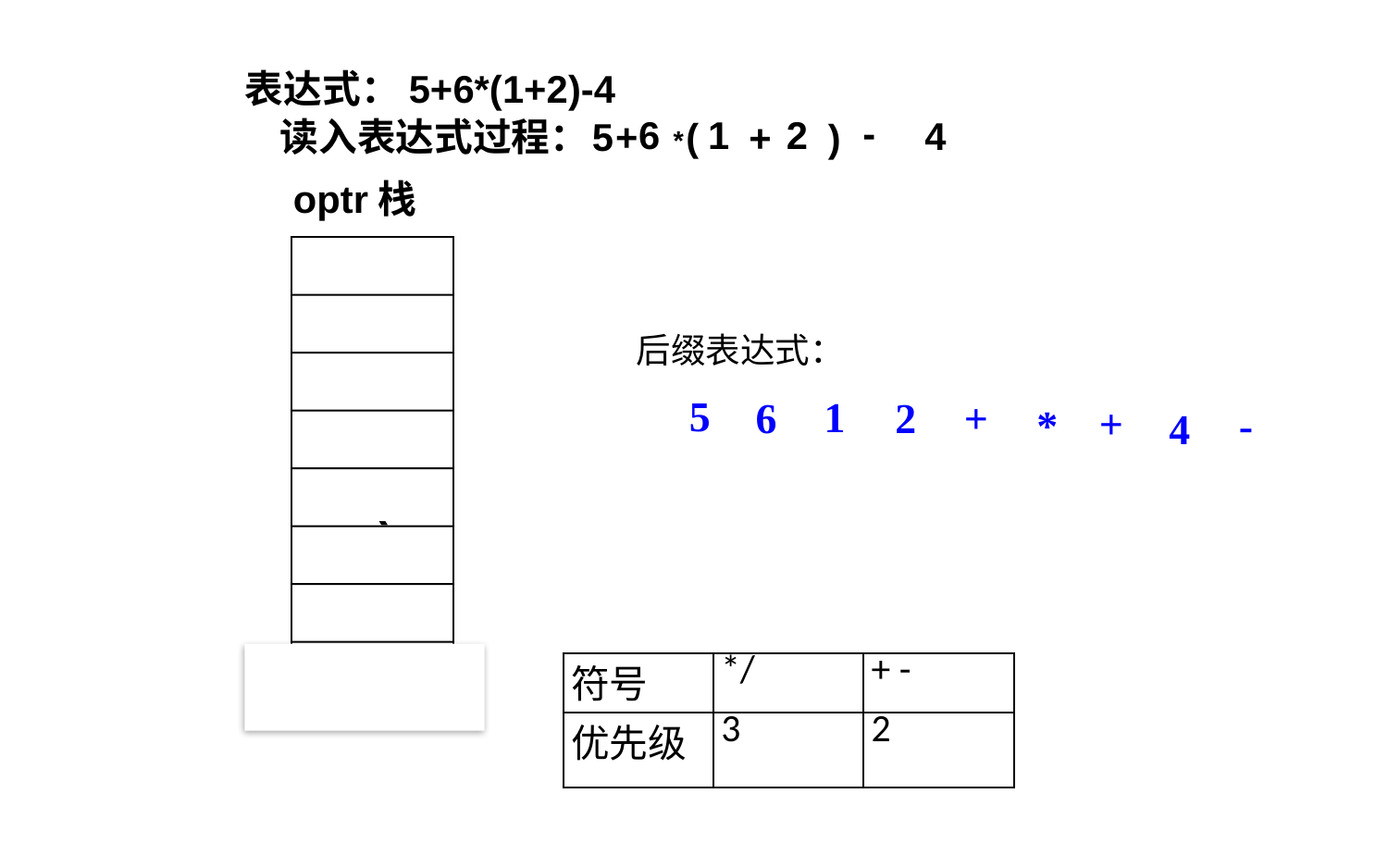

表达式：5+6*(1+2)-4
-
6
1
2
4
读入表达式过程：
5
+
(
+
)
*
optr栈

后缀表达式：
5
1
+
2
6
+
-
*
4
+

(

*

+
-

| 符号 | \*/ | + - |
| --- | --- | --- |
| 优先级 | 3 | 2 |